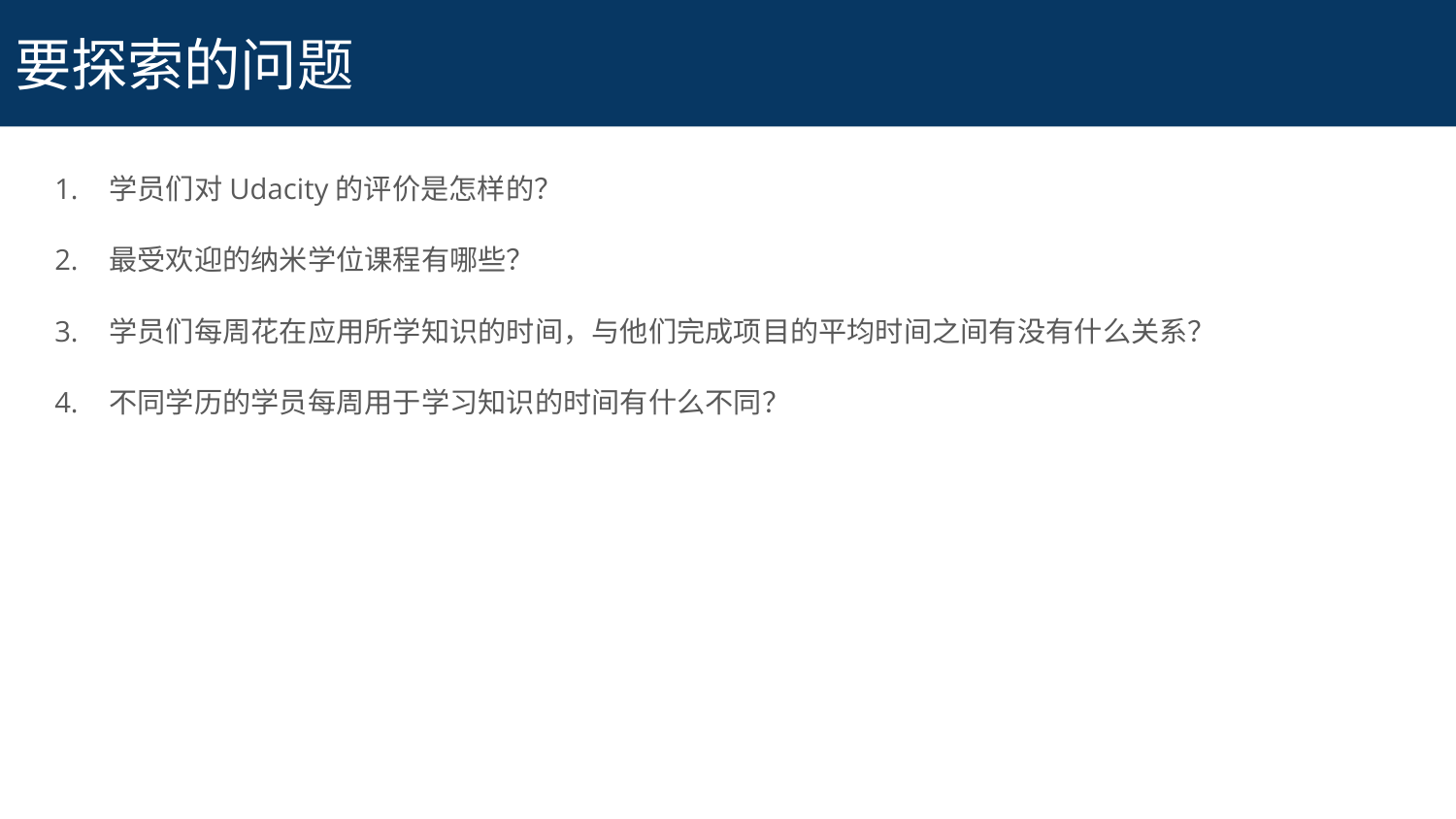

# 要探索的问题
学员们对Udacity的评价是怎样的？
最受欢迎的纳米学位课程有哪些？
学员们每周花在应用所学知识的时间，与他们完成项目的平均时间之间有没有什么关系？
不同学历的学员每周用于学习知识的时间有什么不同？